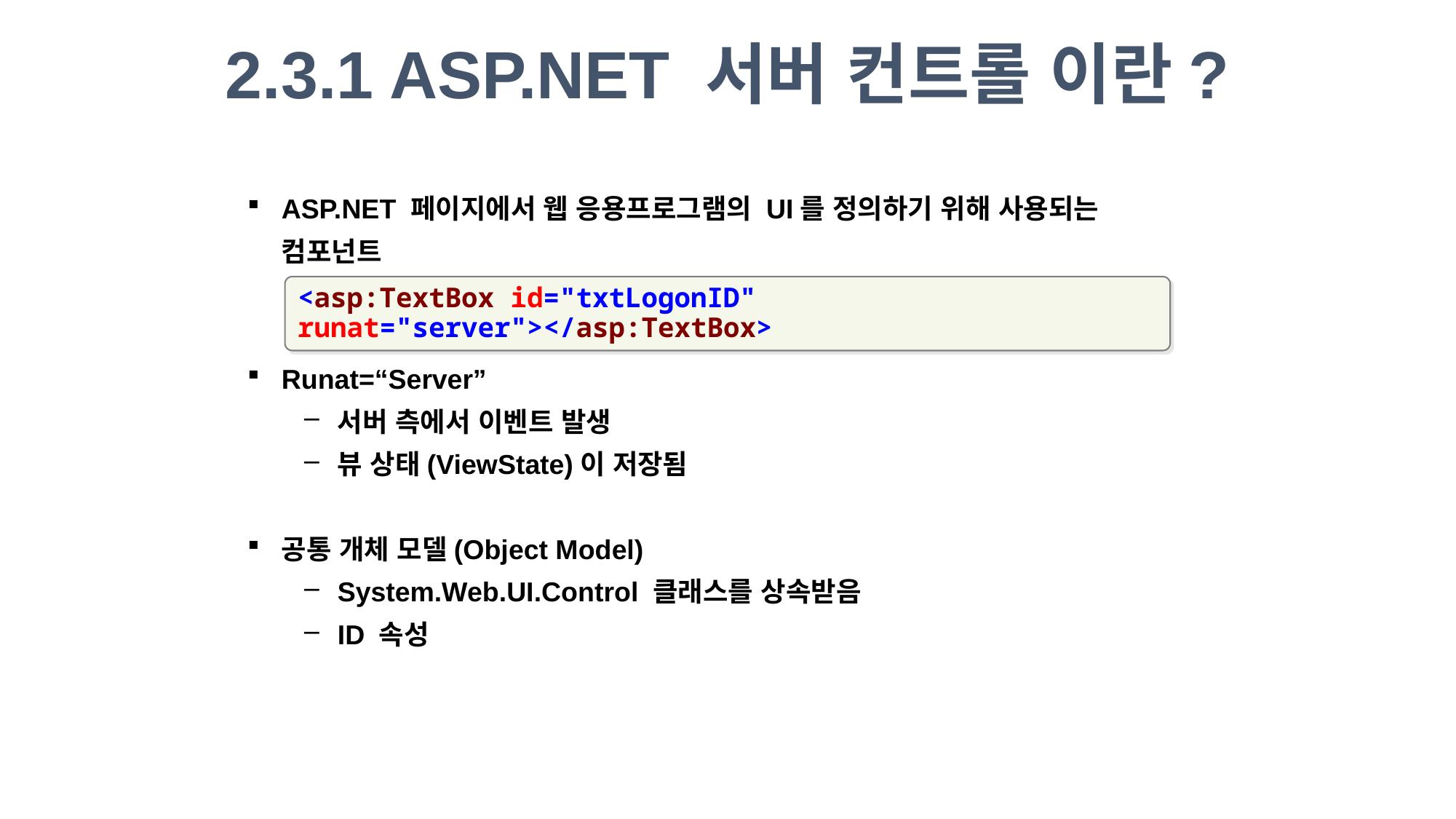

2.3.1 ASP.NET 서버 컨트롤 이란?

ASP.NET 페이지에서 웹 응용프로그램의 UI를 정의하기 위해 사용되는 컴포넌트

Runat=“Server”
서버 측에서 이벤트 발생
뷰 상태(ViewState)이 저장됨

공통 개체 모델(Object Model)
System.Web.UI.Control 클래스를 상속받음
ID 속성
<asp:TextBox id="txtLogonID" runat="server"></asp:TextBox>